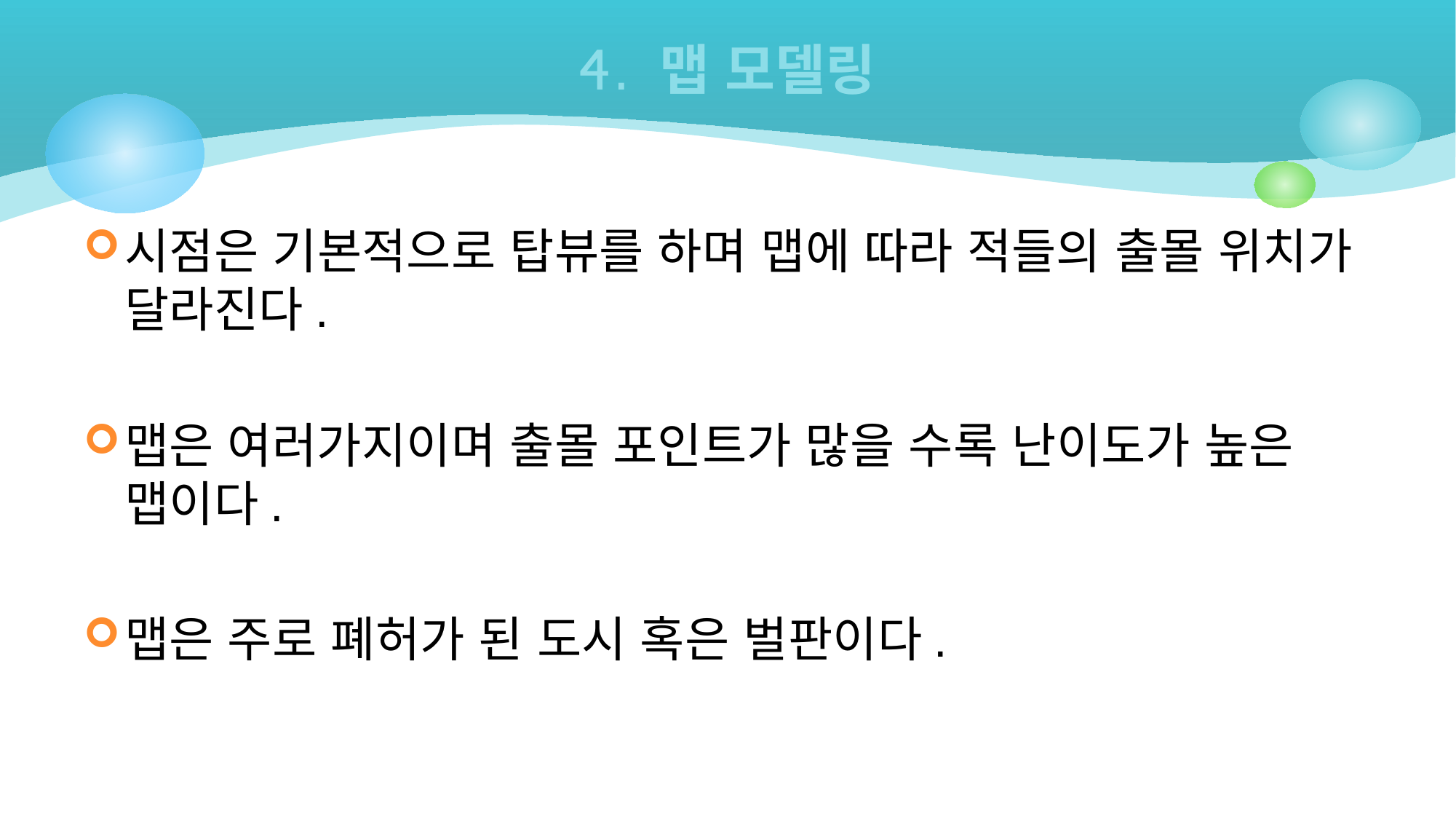

# 4. 맵 모델링
시점은 기본적으로 탑뷰를 하며 맵에 따라 적들의 출몰 위치가 달라진다.

맵은 여러가지이며 출몰 포인트가 많을 수록 난이도가 높은 맵이다.

맵은 주로 폐허가 된 도시 혹은 벌판이다.